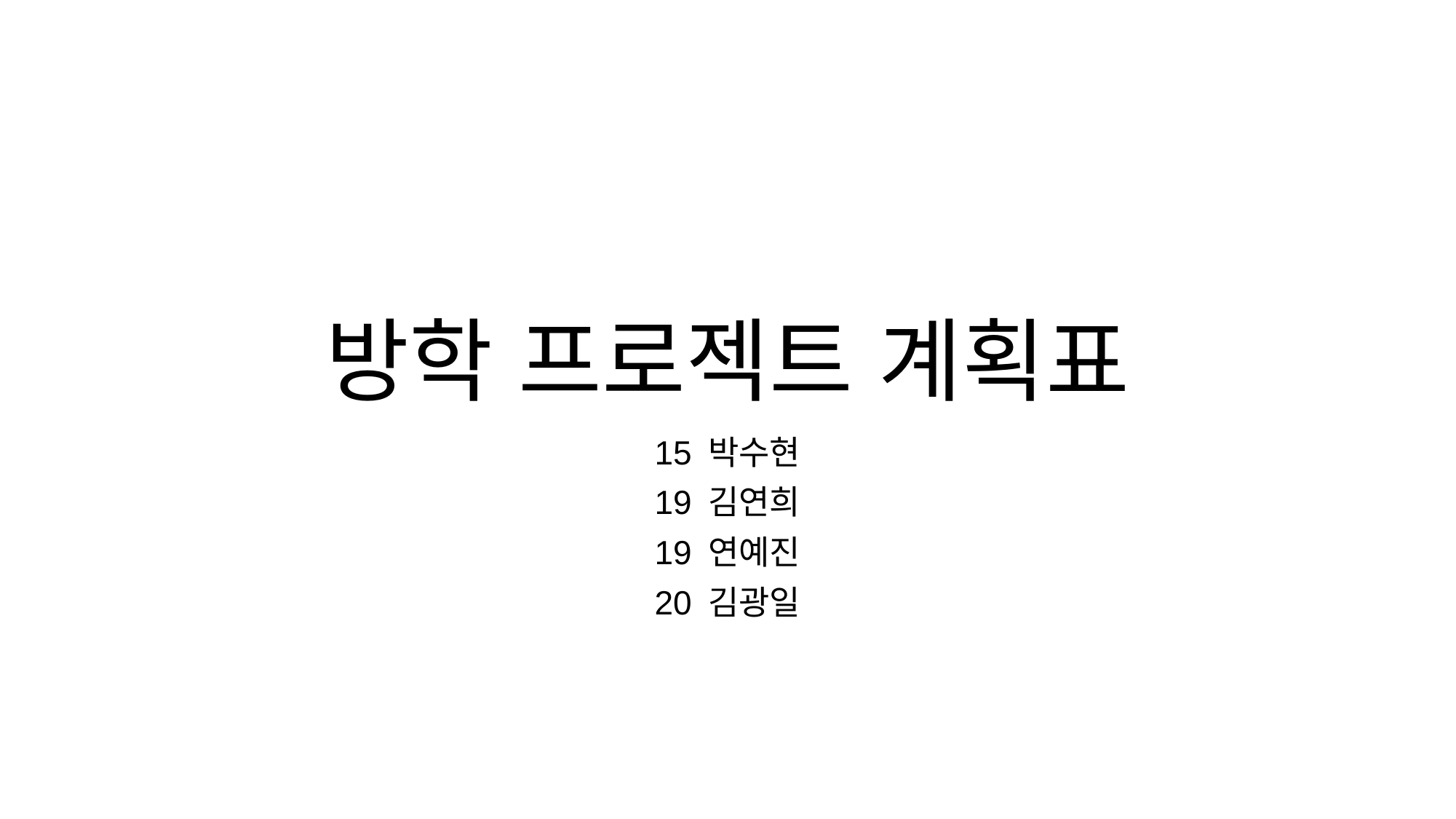

# 방학 프로젝트 계획표
15 박수현
19 김연희
19 연예진
20 김광일